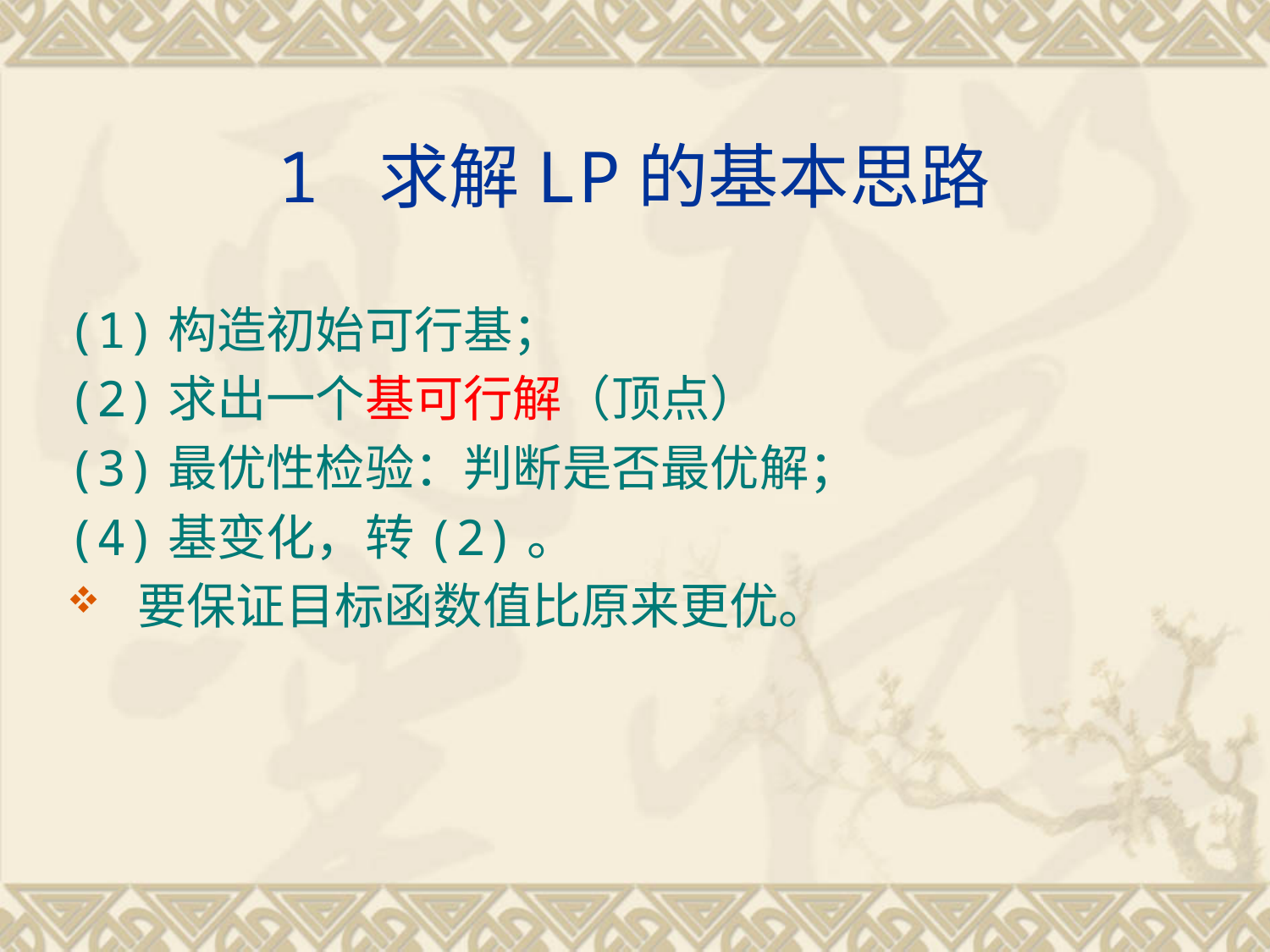

# 1 求解LP的基本思路
(1)构造初始可行基；
(2)求出一个基可行解（顶点）
(3)最优性检验：判断是否最优解；
(4)基变化，转(2)。
 要保证目标函数值比原来更优。